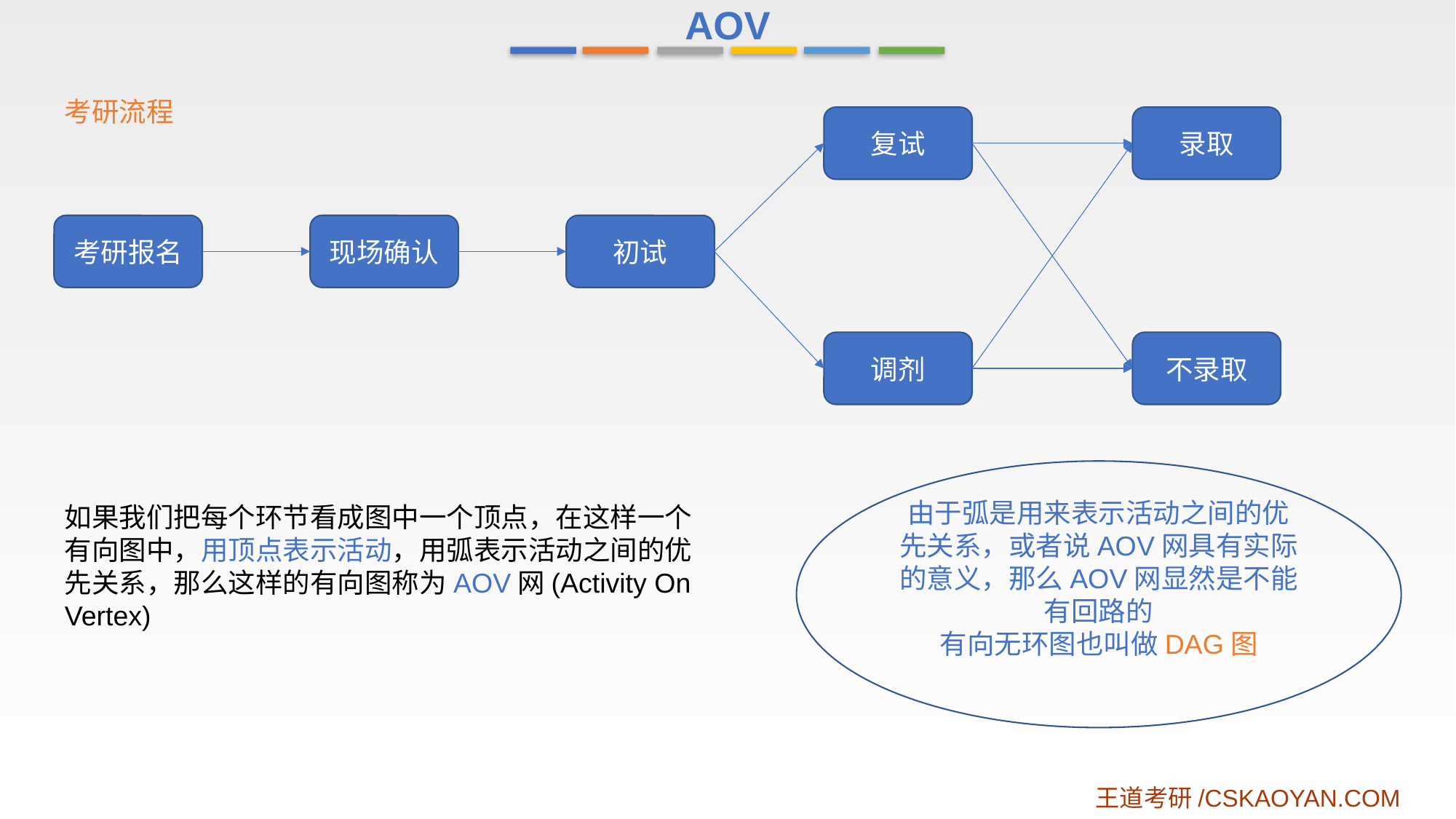

AOV

考研流程
录取
复试
现场确认
初试
考研报名
调剂
不录取
由于弧是用来表示活动之间的优先关系，或者说AOV网具有实际的意义，那么AOV网显然是不能有回路的
有向无环图也叫做DAG图

如果我们把每个环节看成图中一个顶点，在这样一个有向图中，用顶点表示活动，用弧表示活动之间的优先关系，那么这样的有向图称为AOV网(Activity On Vertex)
王道考研/CSKAOYAN.COM